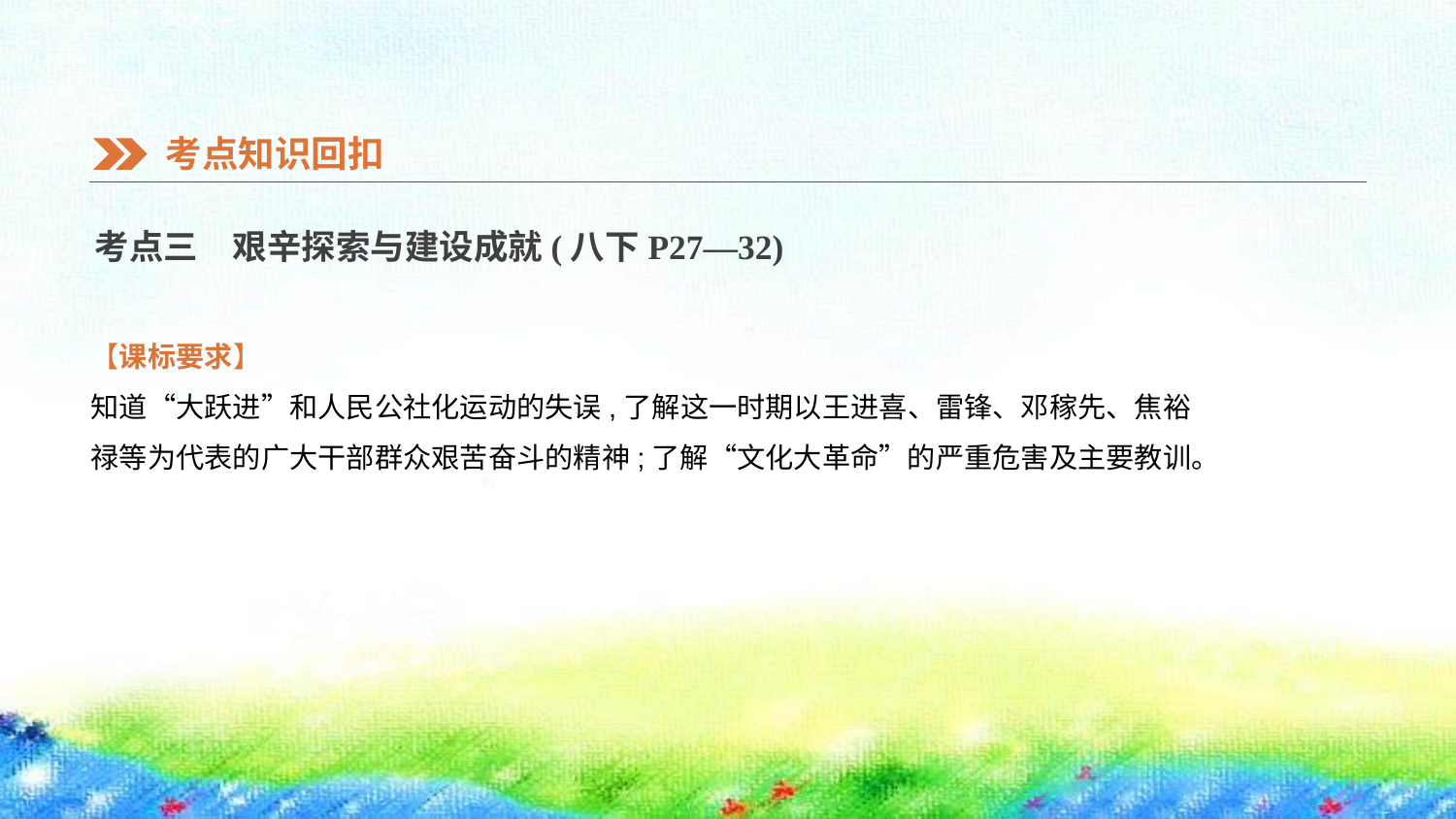

考点知识回扣

考点三　艰辛探索与建设成就(八下P27—32)
【课标要求】
知道“大跃进”和人民公社化运动的失误,了解这一时期以王进喜、雷锋、邓稼先、焦裕禄等为代表的广大干部群众艰苦奋斗的精神;了解“文化大革命”的严重危害及主要教训。